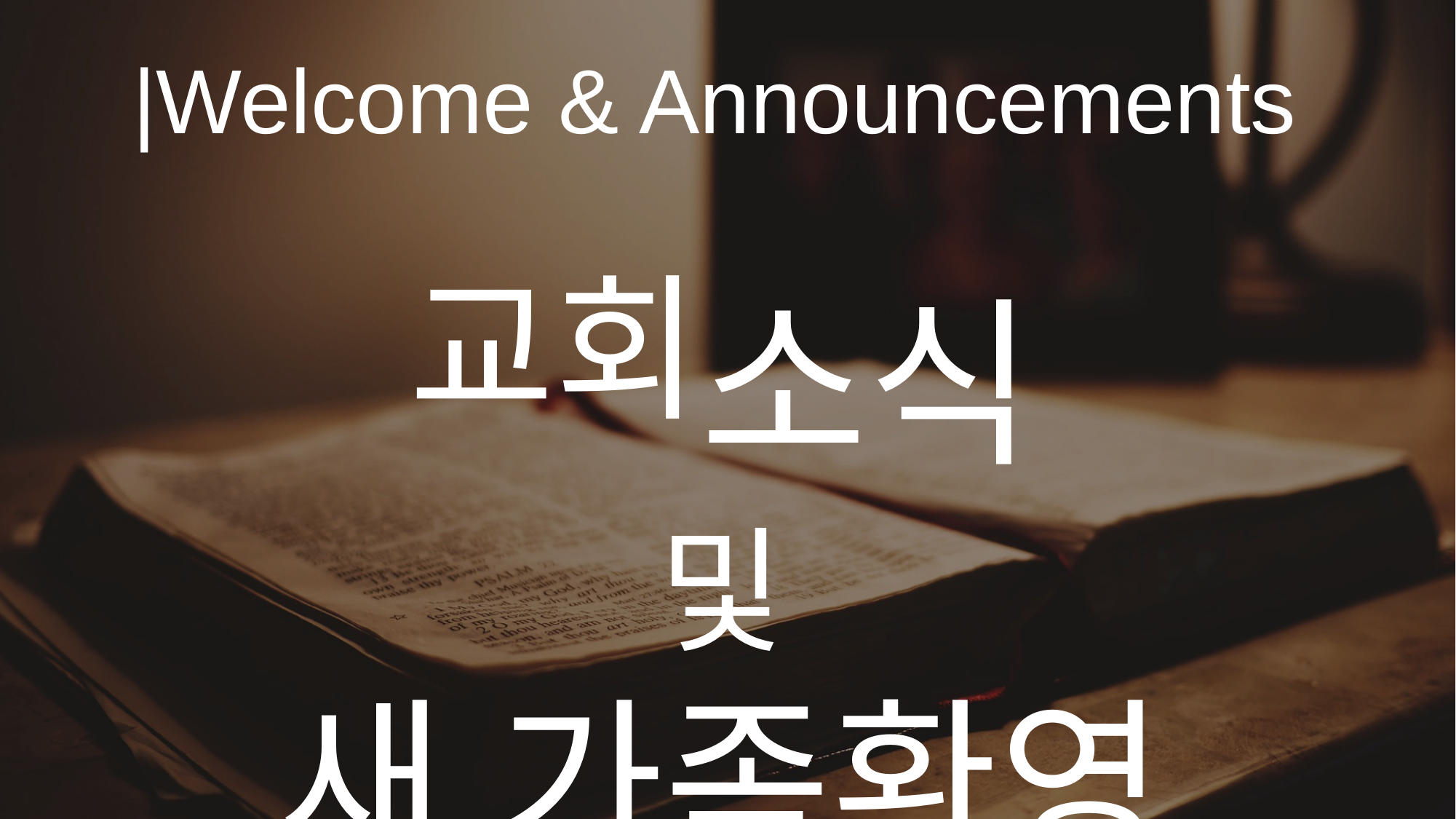

|Welcome & Announcements
교회소식
및
새 가족환영